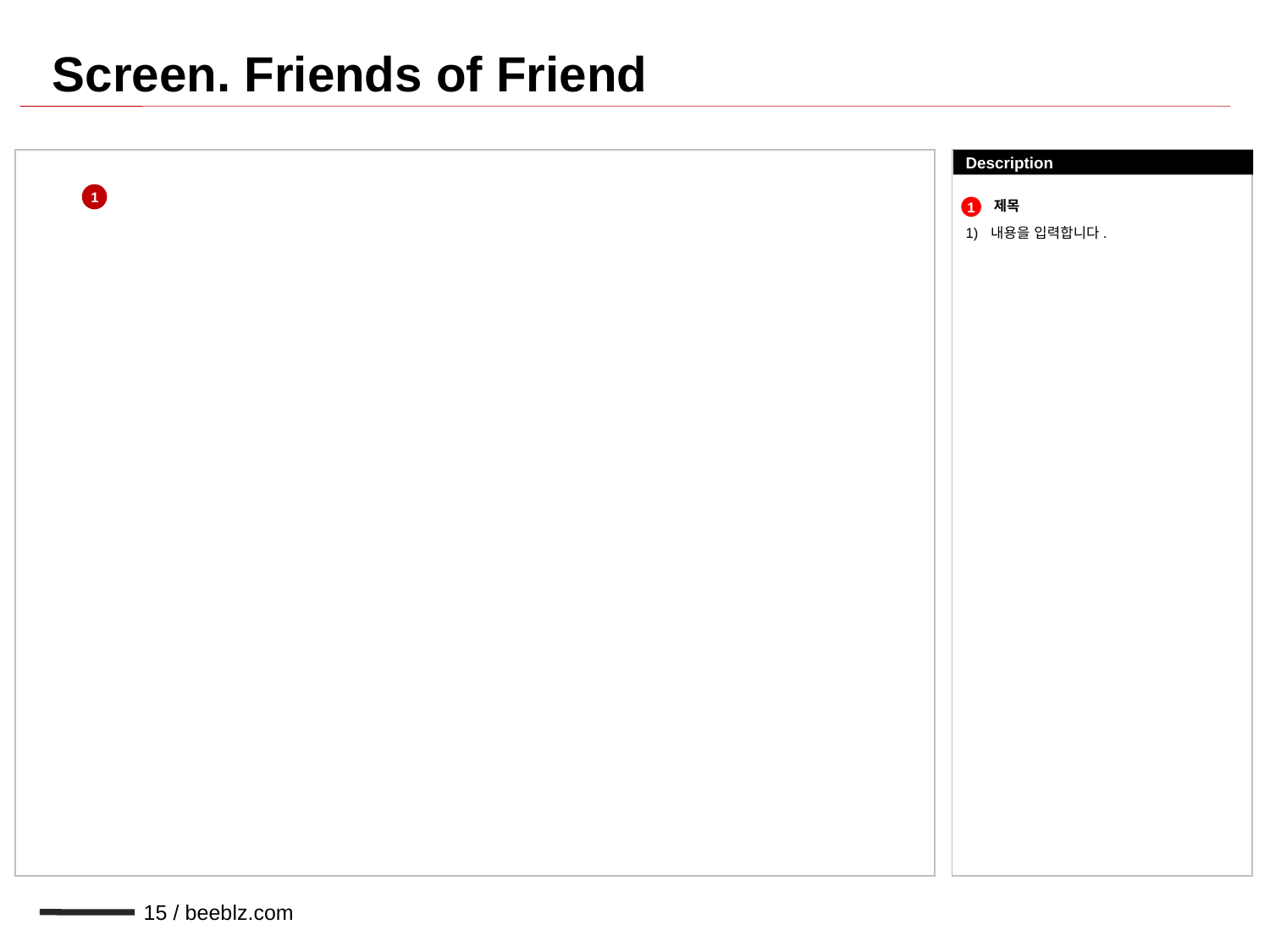

# Screen. Friends of Friend

Description

1
제목
1
내용을 입력합니다.